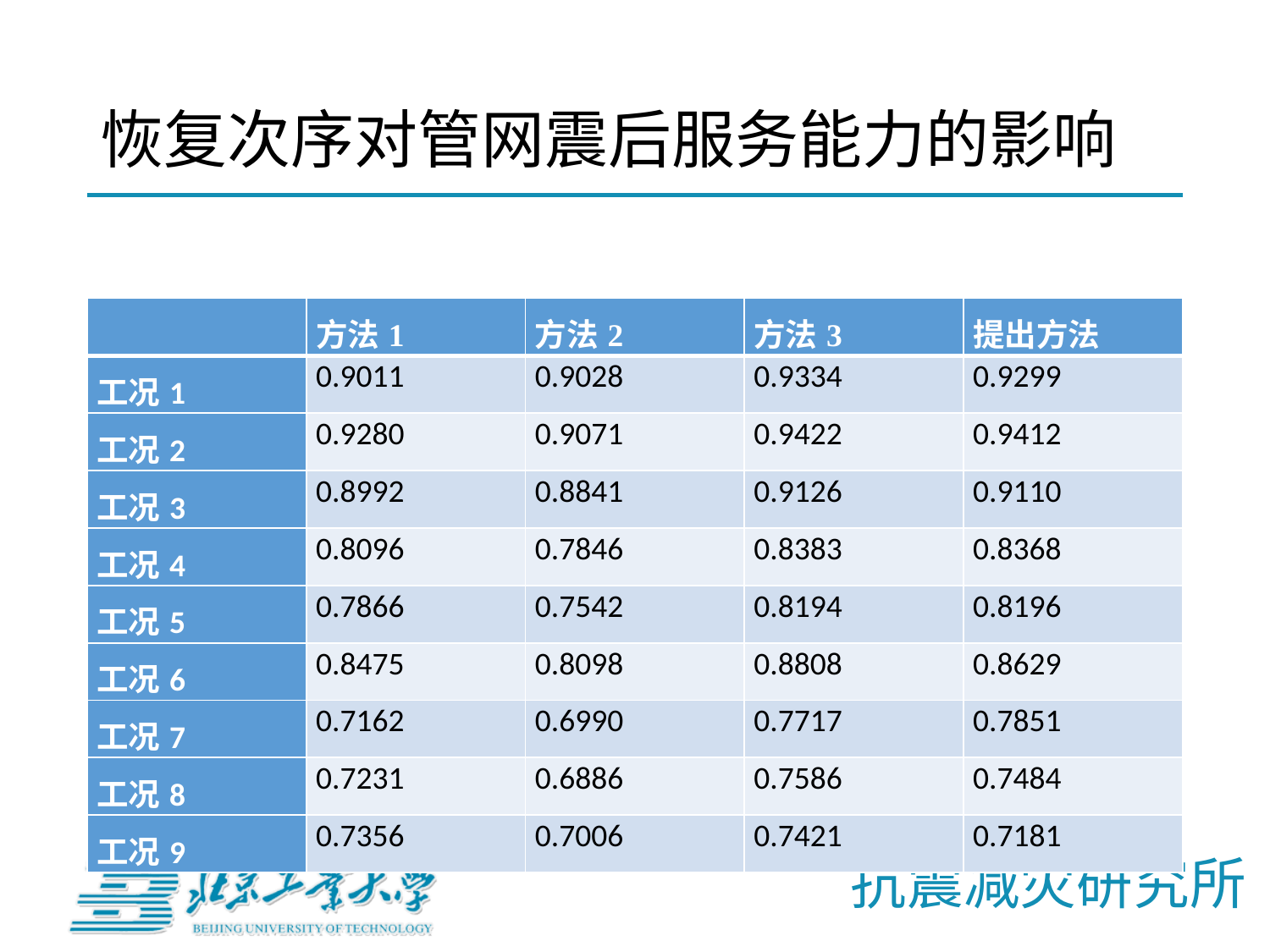

# 恢复次序对管网震后服务能力的影响
|  | 方法1 | 方法2 | 方法3 | 提出方法 |
| --- | --- | --- | --- | --- |
| 工况1 | 0.9011 | 0.9028 | 0.9334 | 0.9299 |
| 工况2 | 0.9280 | 0.9071 | 0.9422 | 0.9412 |
| 工况3 | 0.8992 | 0.8841 | 0.9126 | 0.9110 |
| 工况4 | 0.8096 | 0.7846 | 0.8383 | 0.8368 |
| 工况5 | 0.7866 | 0.7542 | 0.8194 | 0.8196 |
| 工况6 | 0.8475 | 0.8098 | 0.8808 | 0.8629 |
| 工况7 | 0.7162 | 0.6990 | 0.7717 | 0.7851 |
| 工况8 | 0.7231 | 0.6886 | 0.7586 | 0.7484 |
| 工况9 | 0.7356 | 0.7006 | 0.7421 | 0.7181 |